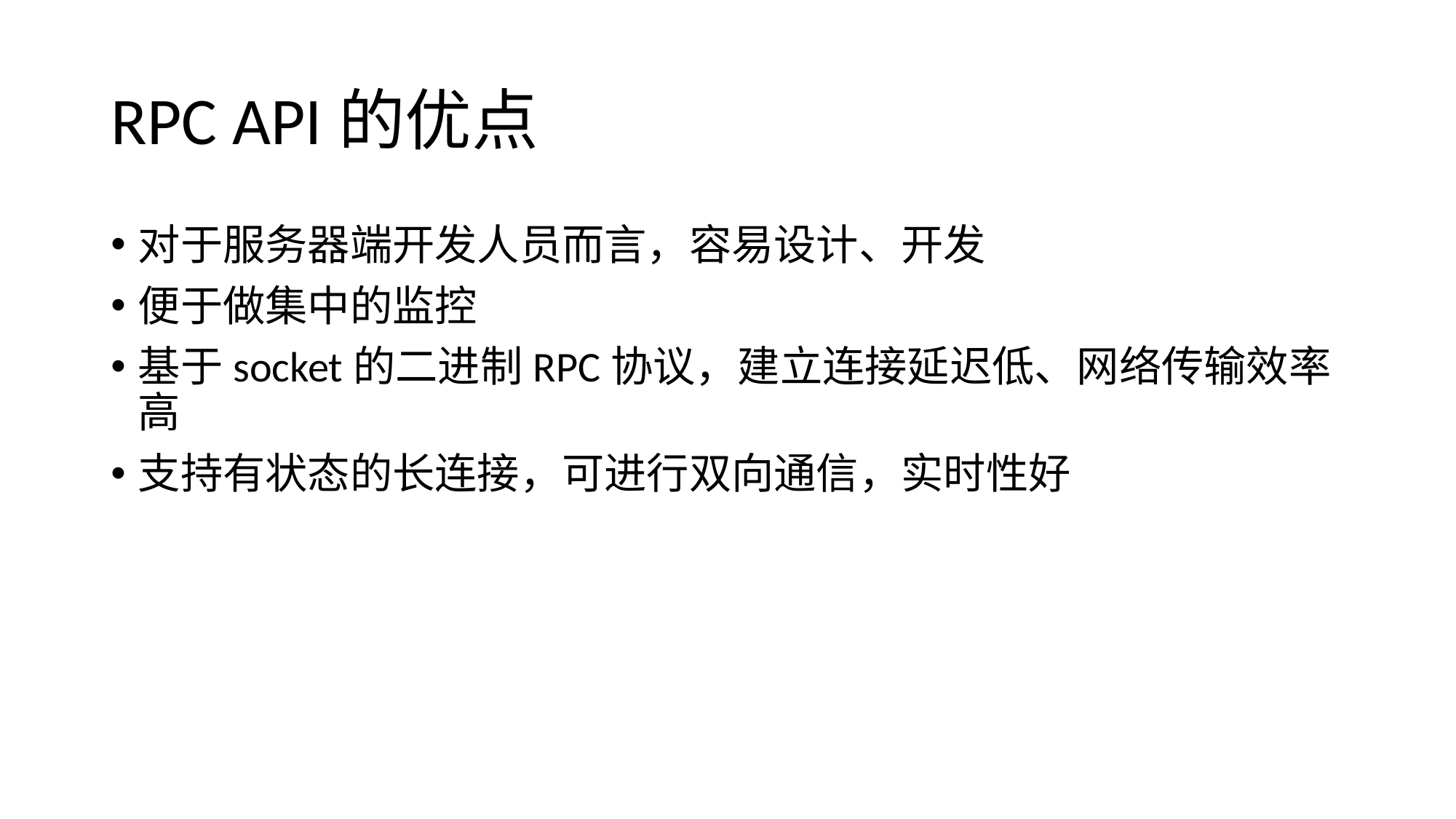

# RPC API的优点
对于服务器端开发人员而言，容易设计、开发
便于做集中的监控
基于socket的二进制RPC协议，建立连接延迟低、网络传输效率高
支持有状态的长连接，可进行双向通信，实时性好